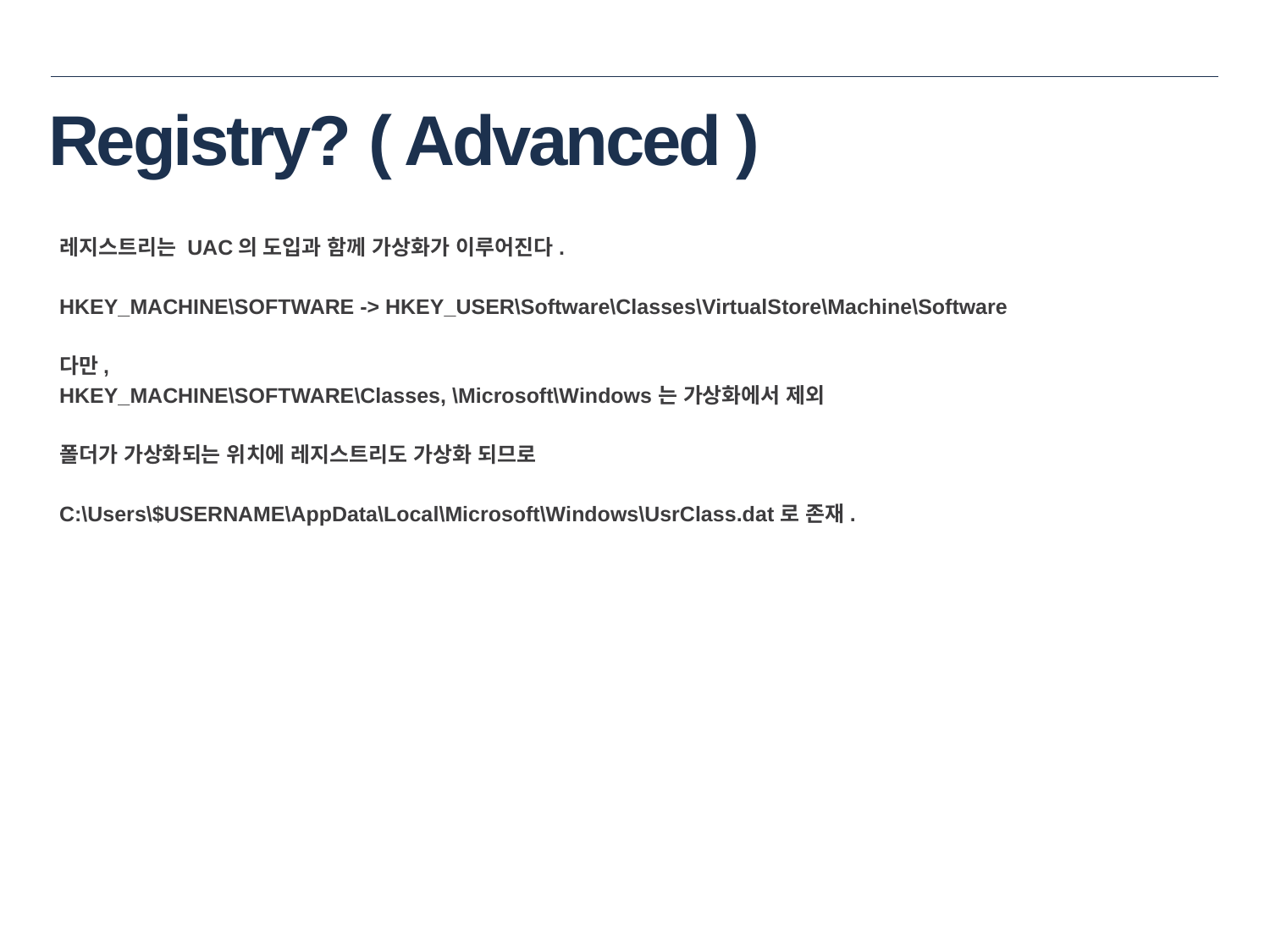

# Registry? ( Advanced )
레지스트리는 UAC의 도입과 함께 가상화가 이루어진다.

HKEY_MACHINE\SOFTWARE -> HKEY_USER\Software\Classes\VirtualStore\Machine\Software

다만,
HKEY_MACHINE\SOFTWARE\Classes, \Microsoft\Windows는 가상화에서 제외

폴더가 가상화되는 위치에 레지스트리도 가상화 되므로

C:\Users\$USERNAME\AppData\Local\Microsoft\Windows\UsrClass.dat로 존재.